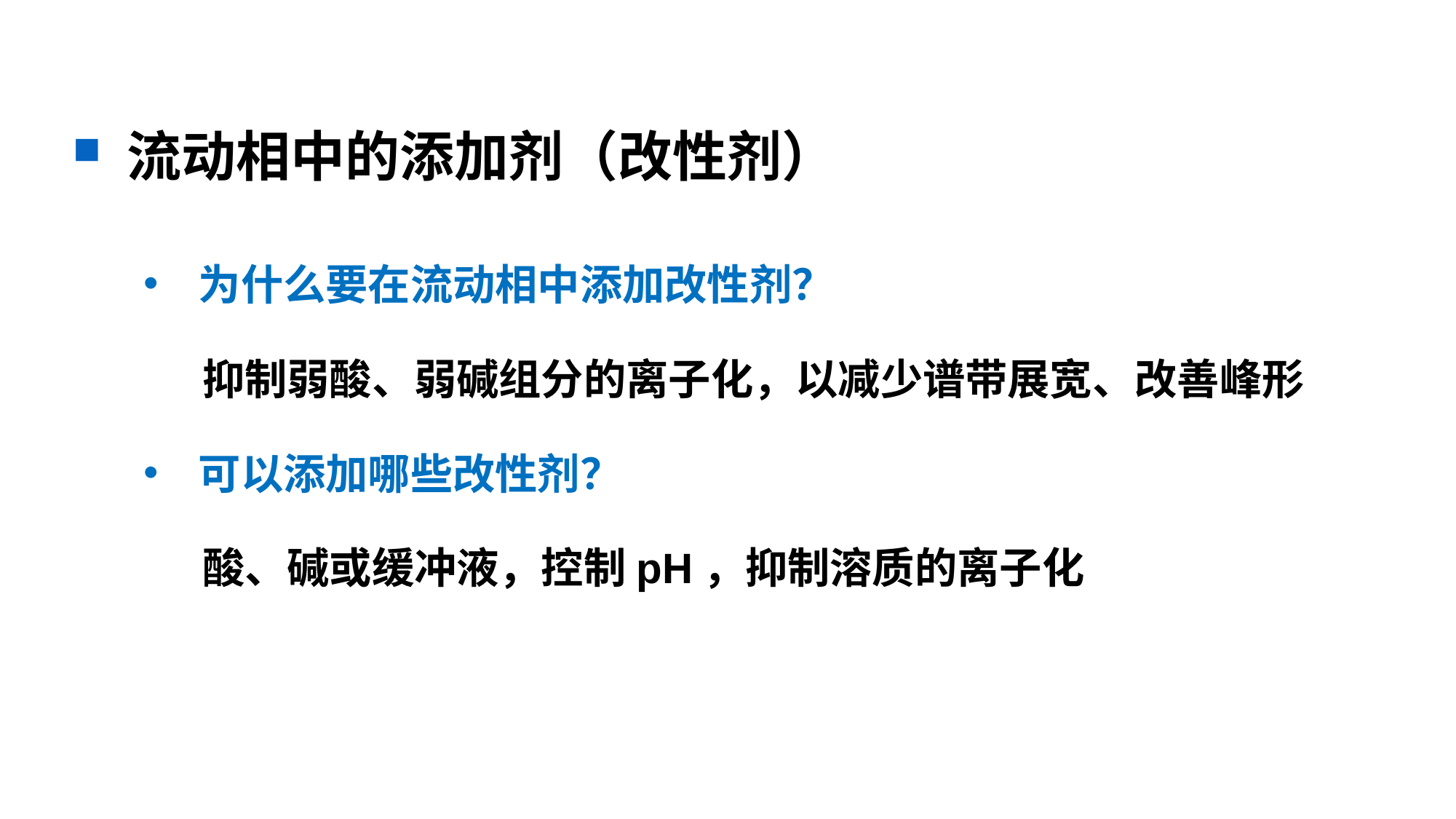

流动相中的添加剂（改性剂）
为什么要在流动相中添加改性剂？
     抑制弱酸、弱碱组分的离子化，以减少谱带展宽、改善峰形
可以添加哪些改性剂？
     酸、碱或缓冲液，控制pH，抑制溶质的离子化